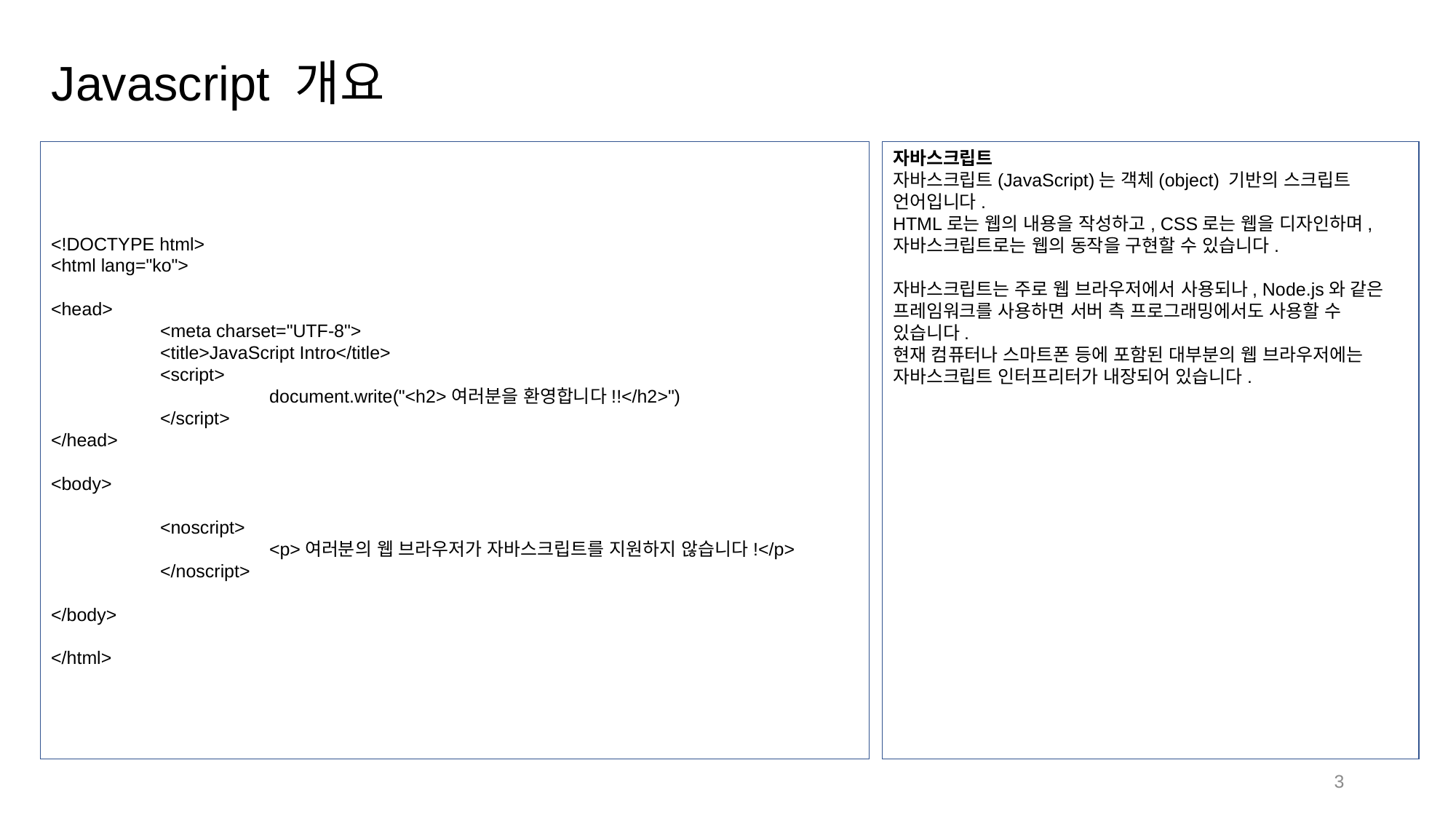

# Javascript 개요
<!DOCTYPE html>
<html lang="ko">

<head>
	<meta charset="UTF-8">
	<title>JavaScript Intro</title>
	<script>
		document.write("<h2>여러분을 환영합니다!!</h2>")
	</script>
</head>

<body>

	<noscript>
		<p>여러분의 웹 브라우저가 자바스크립트를 지원하지 않습니다!</p>
	</noscript>

</body>

</html>
자바스크립트
자바스크립트(JavaScript)는 객체(object) 기반의 스크립트 언어입니다.
HTML로는 웹의 내용을 작성하고, CSS로는 웹을 디자인하며, 자바스크립트로는 웹의 동작을 구현할 수 있습니다.

자바스크립트는 주로 웹 브라우저에서 사용되나, Node.js와 같은 프레임워크를 사용하면 서버 측 프로그래밍에서도 사용할 수 있습니다.
현재 컴퓨터나 스마트폰 등에 포함된 대부분의 웹 브라우저에는 자바스크립트 인터프리터가 내장되어 있습니다.
3